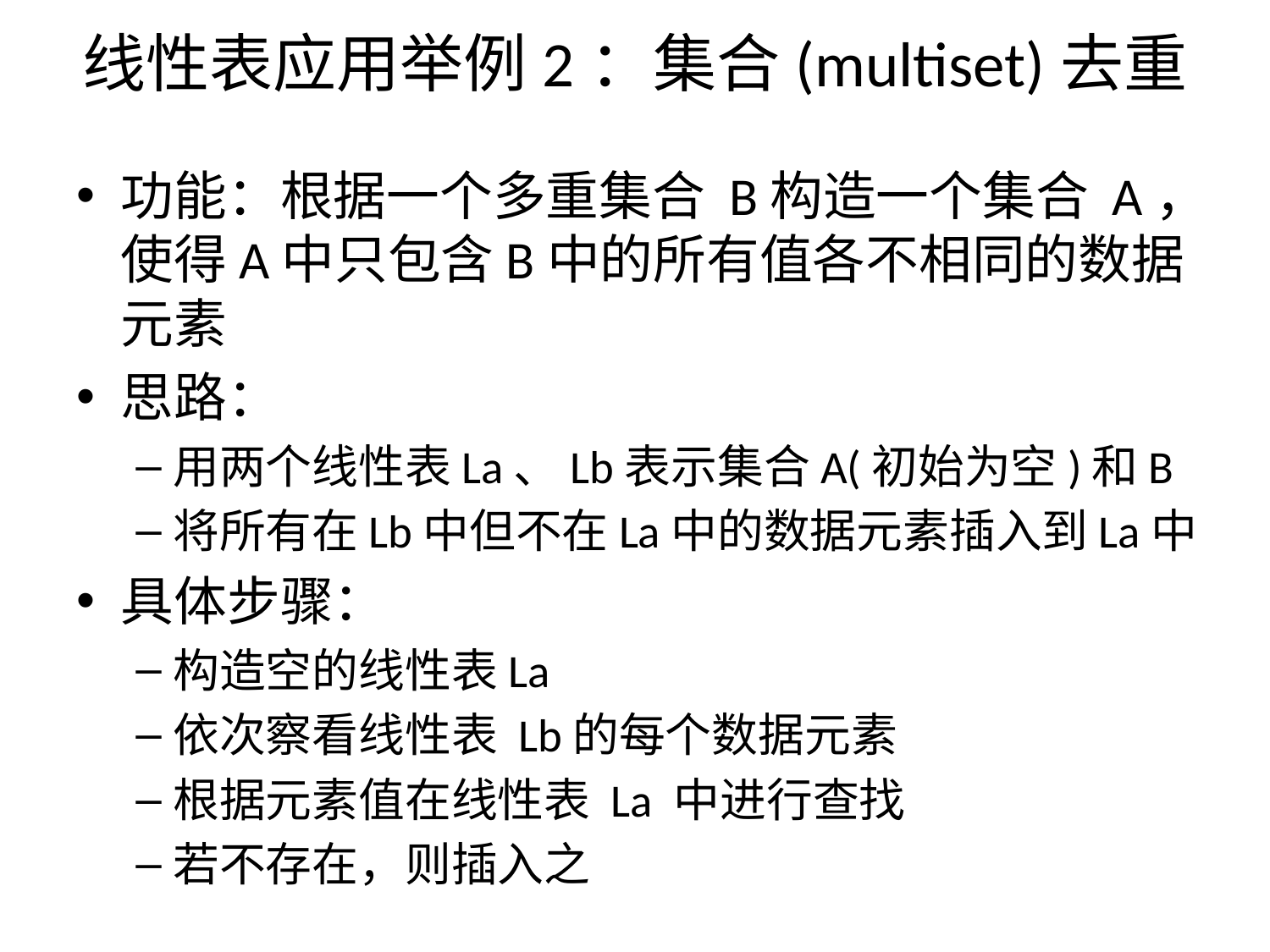

# 线性表应用举例2：集合(multiset)去重
功能：根据一个多重集合 B构造一个集合 A，使得A中只包含B中的所有值各不相同的数据元素
思路：
用两个线性表La、Lb表示集合A(初始为空)和B
将所有在Lb中但不在La中的数据元素插入到La中
具体步骤：
构造空的线性表La
依次察看线性表 Lb的每个数据元素
根据元素值在线性表 La 中进行查找
若不存在，则插入之